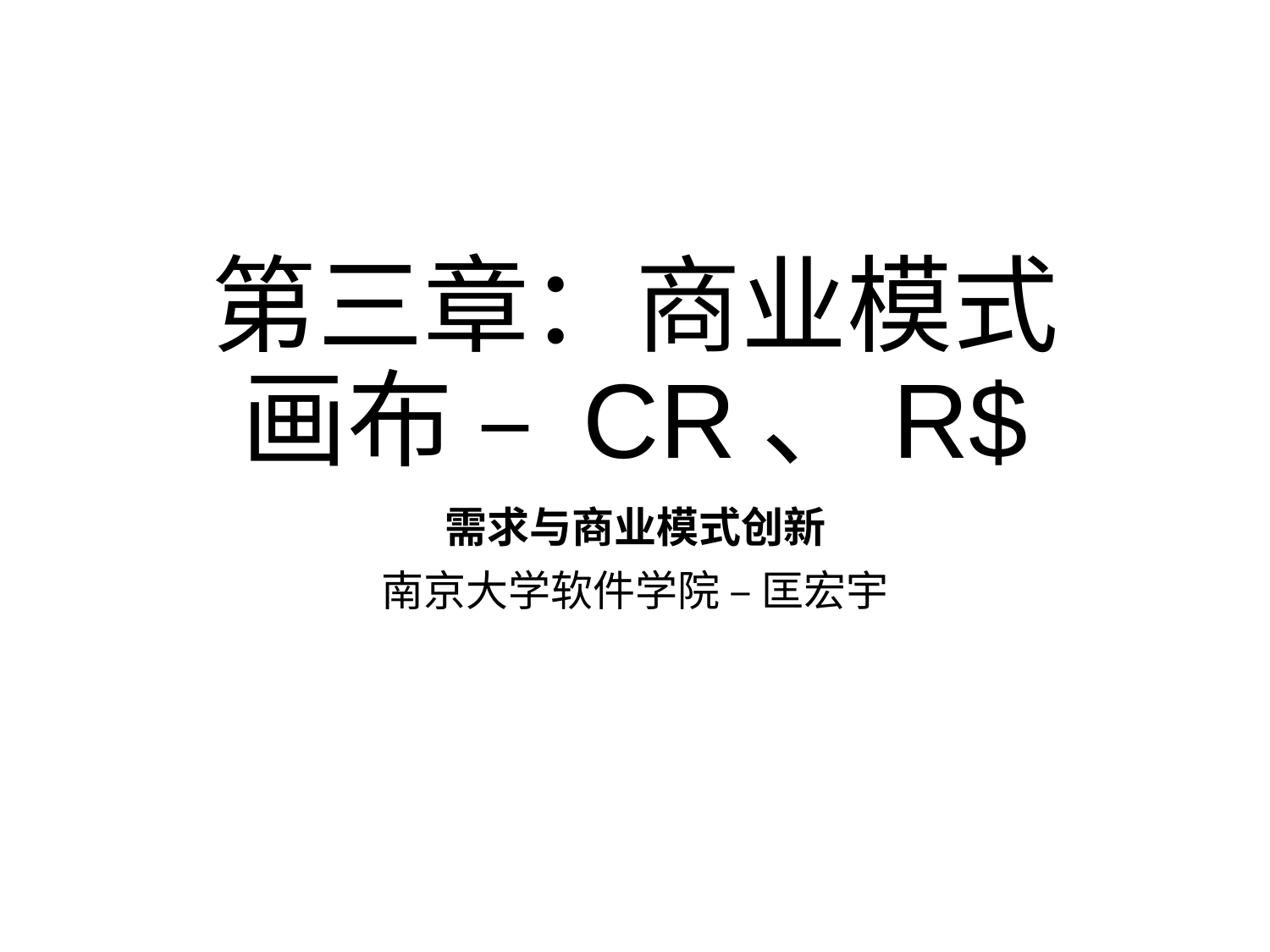

# 第三章：商业模式画布 – CR、R$
需求与商业模式创新
南京大学软件学院 – 匡宏宇